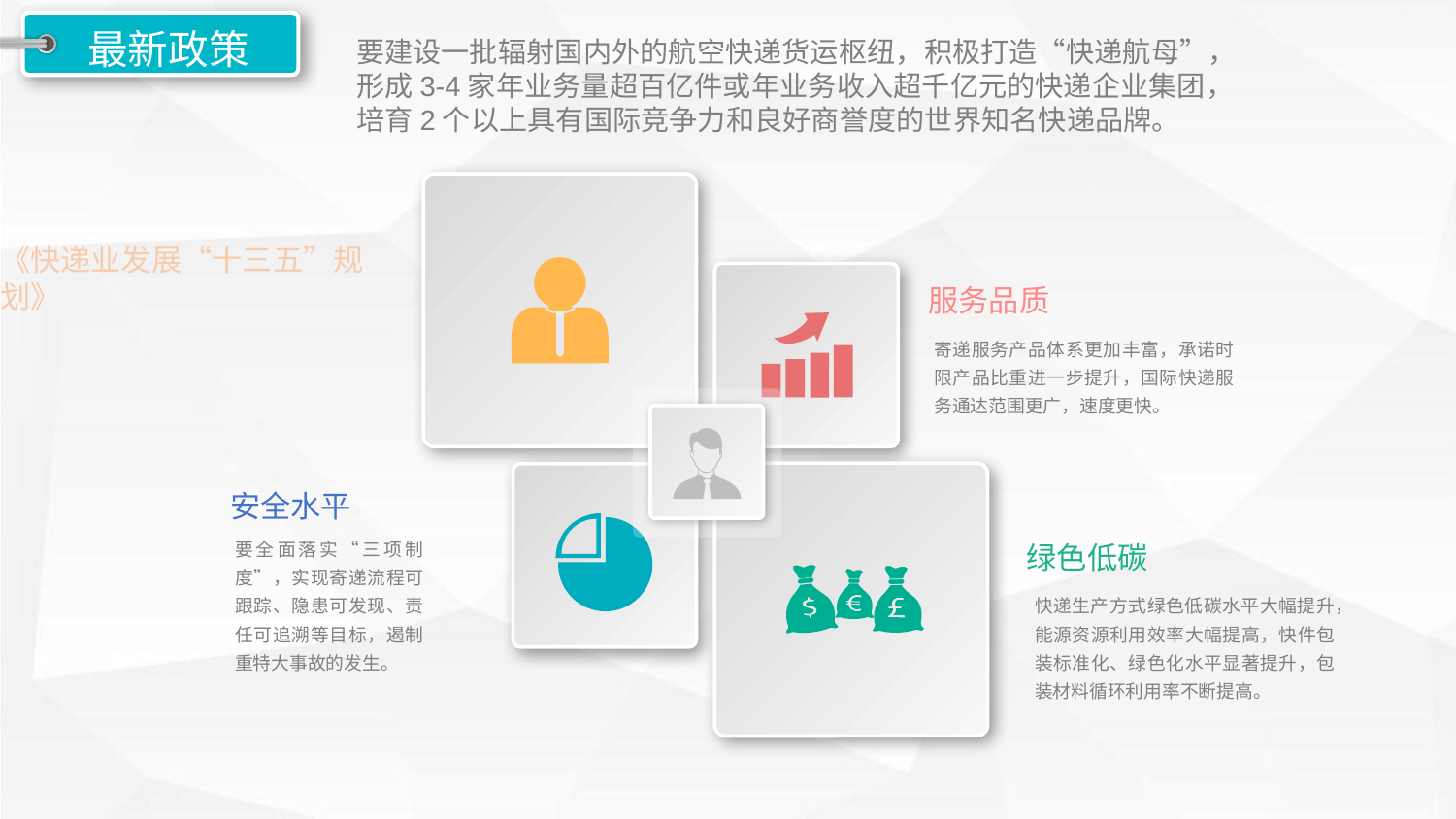

最新政策
要建设一批辐射国内外的航空快递货运枢纽，积极打造“快递航母”，形成3-4家年业务量超百亿件或年业务收入超千亿元的快递企业集团，培育2个以上具有国际竞争力和良好商誉度的世界知名快递品牌。

《快递业发展“十三五”规划》

服务品质
寄递服务产品体系更加丰富，承诺时限产品比重进一步提升，国际快递服务通达范围更广，速度更快。

安全水平
要全面落实“三项制度”，实现寄递流程可跟踪、隐患可发现、责任可追溯等目标，遏制重特大事故的发生。
绿色低碳
快递生产方式绿色低碳水平大幅提升，能源资源利用效率大幅提高，快件包装标准化、绿色化水平显著提升，包装材料循环利用率不断提高。